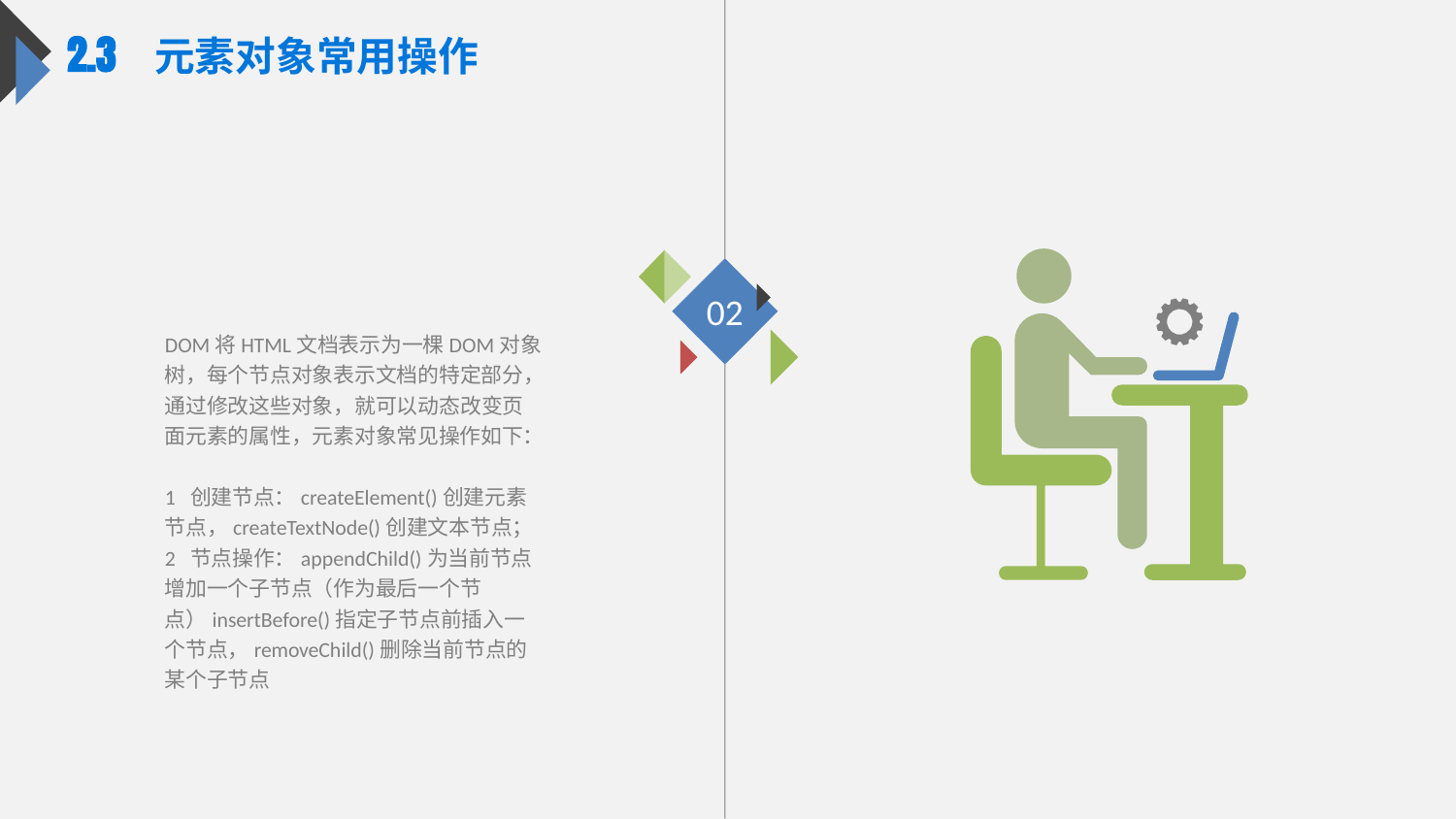

2.3   元素对象常用操作

02

DOM将HTML文档表示为一棵DOM对象树，每个节点对象表示文档的特定部分，通过修改这些对象，就可以动态改变页面元素的属性，元素对象常见操作如下：
1  创建节点：createElement()创建元素节点，createTextNode()创建文本节点；
2  节点操作：appendChild()为当前节点增加一个子节点（作为最后一个节点）insertBefore()指定子节点前插入一个节点，removeChild()删除当前节点的某个子节点